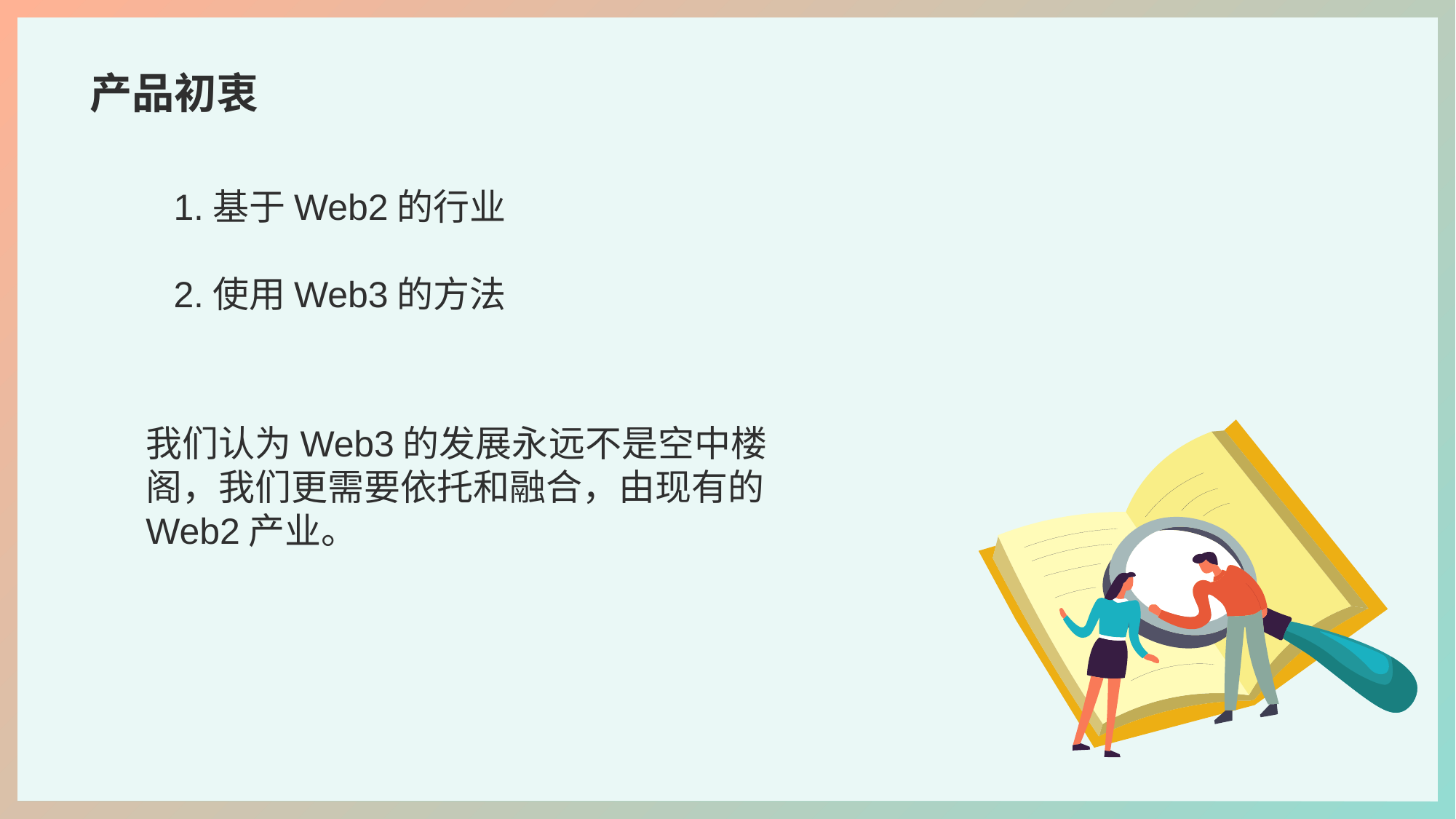

# 产品初衷

1.基于Web2的行业

2.使用Web3的方法

我们认为Web3的发展永远不是空中楼阁，我们更需要依托和融合，由现有的Web2产业。